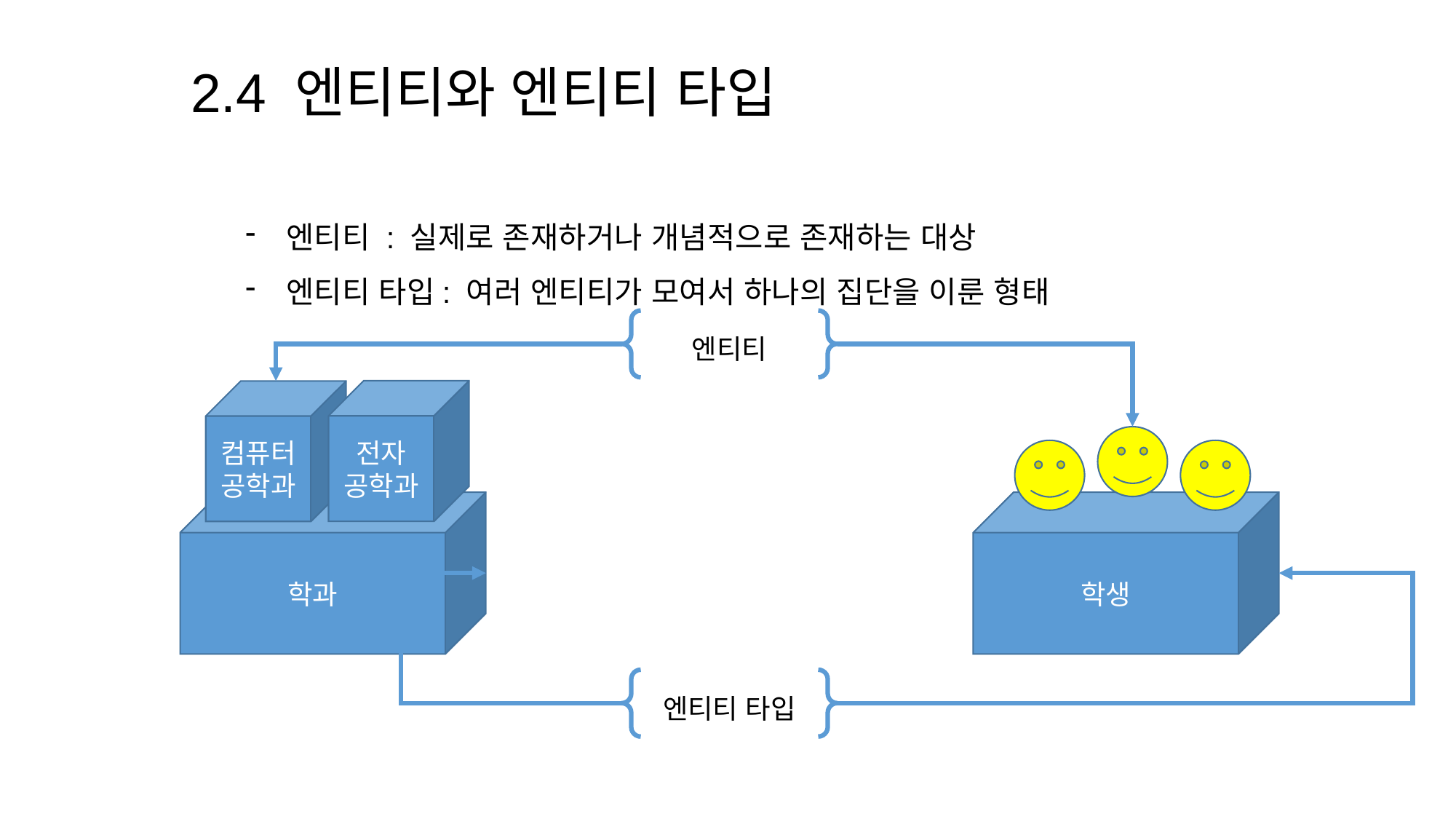

2.4 엔티티와 엔티티 타입
엔티티 : 실제로 존재하거나 개념적으로 존재하는 대상
엔티티 타입: 여러 엔티티가 모여서 하나의 집단을 이룬 형태
엔티티
전자
공학과
컴퓨터공학과

학과
학생
엔티티 타입